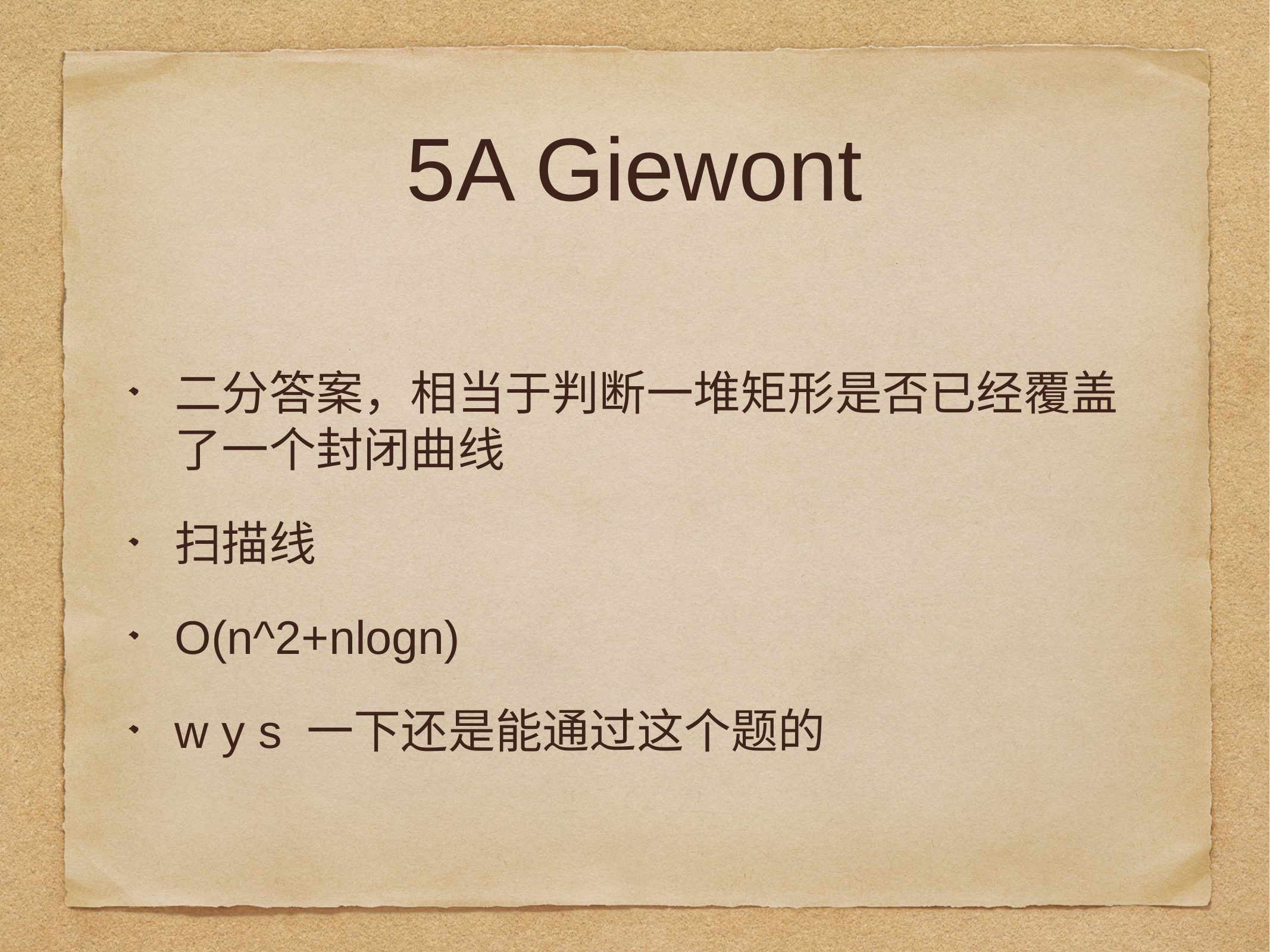

# 5A Giewont
二分答案，相当于判断一堆矩形是否已经覆盖了一个封闭曲线
扫描线
O(n^2+nlogn)
w y s 一下还是能通过这个题的